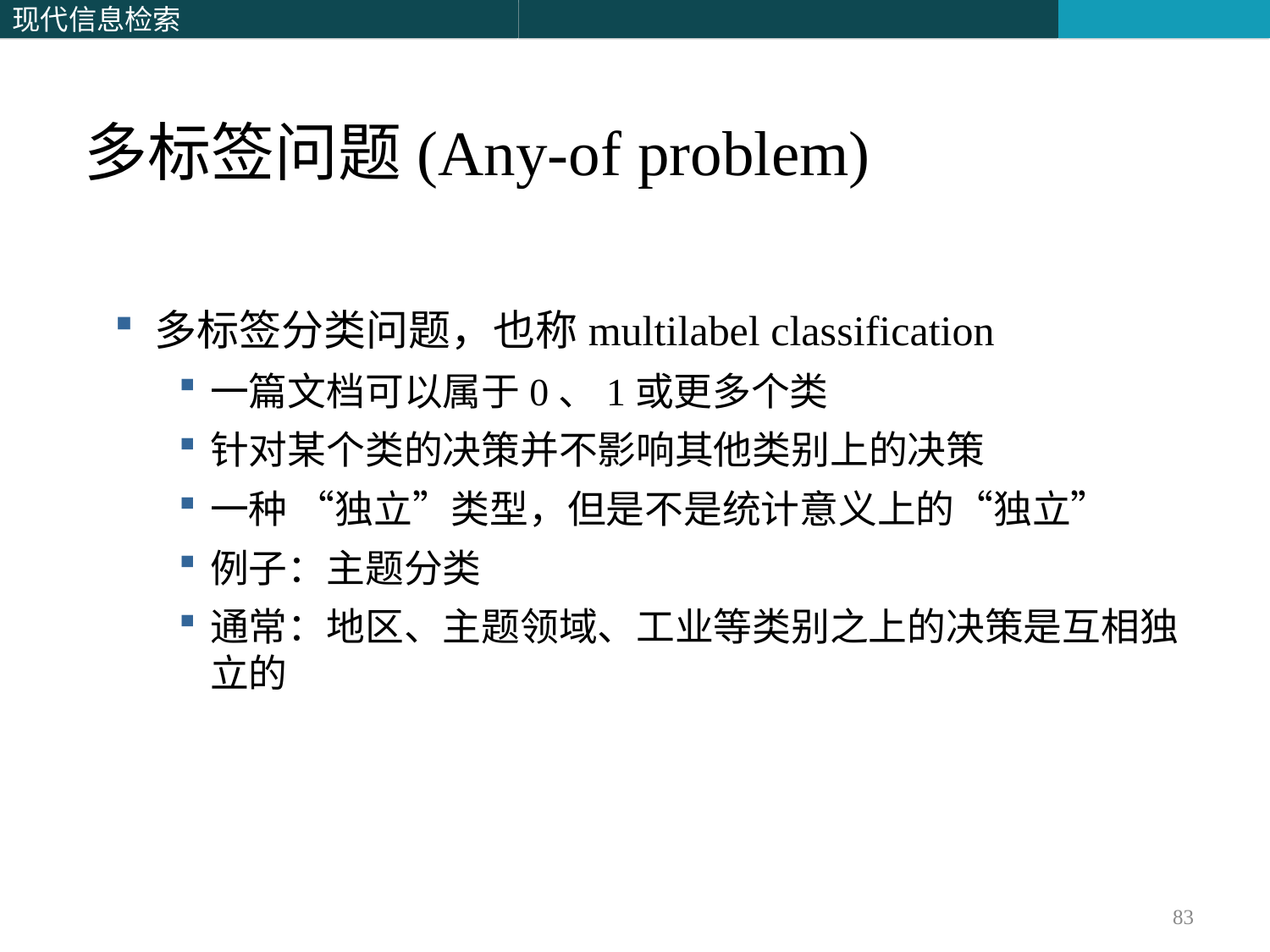

多标签问题(Any-of problem)

多标签分类问题，也称multilabel classification
一篇文档可以属于0、1或更多个类
针对某个类的决策并不影响其他类别上的决策
一种 “独立”类型，但是不是统计意义上的“独立”
例子：主题分类
通常：地区、主题领域、工业等类别之上的决策是互相独立的
83